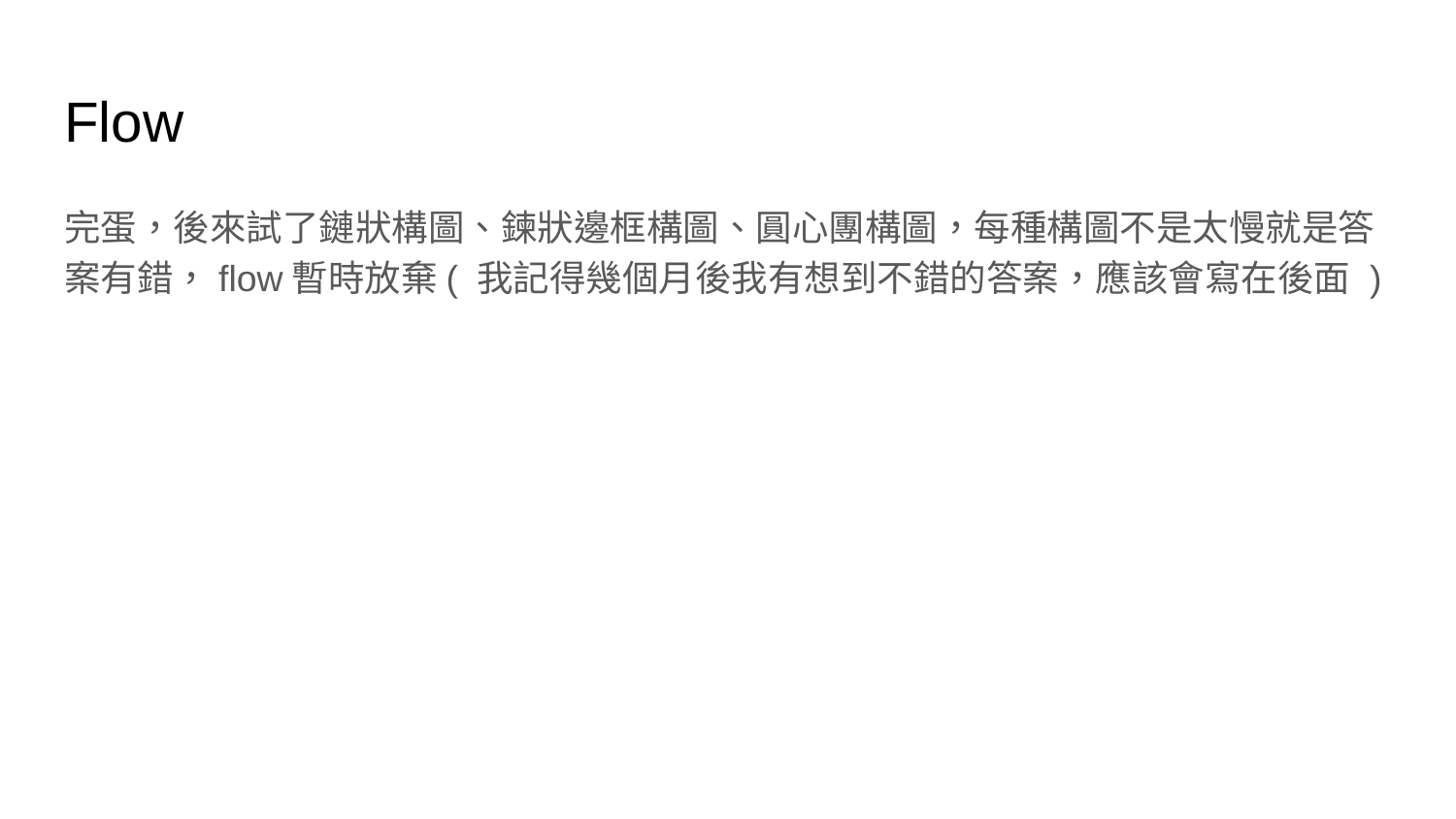

# Flow
完蛋，後來試了鏈狀構圖、鍊狀邊框構圖、圓心團構圖，每種構圖不是太慢就是答案有錯，flow暫時放棄( 我記得幾個月後我有想到不錯的答案，應該會寫在後面 )